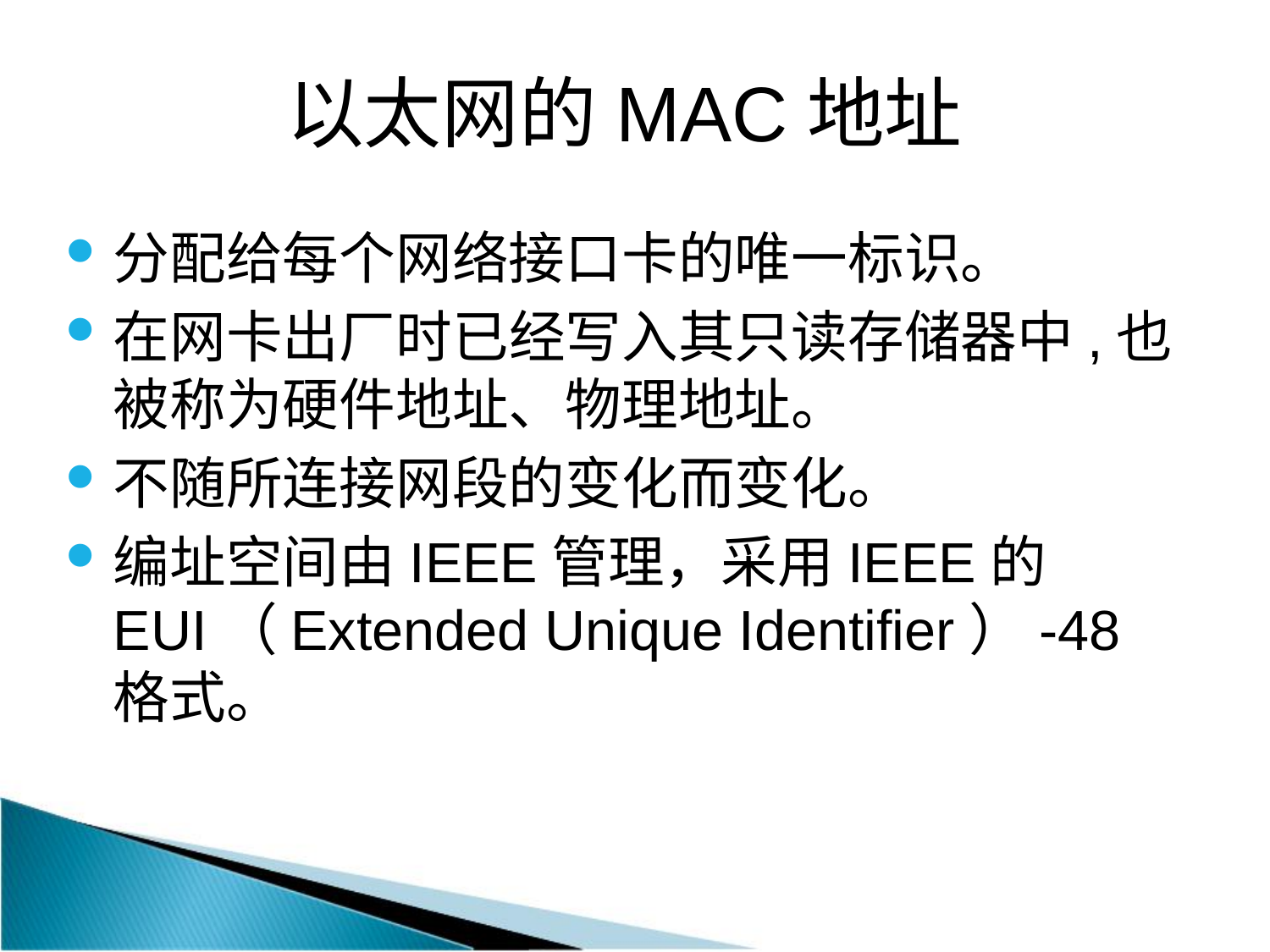

# 以太网的MAC地址
分配给每个网络接口卡的唯一标识。
在网卡出厂时已经写入其只读存储器中,也被称为硬件地址、物理地址。
不随所连接网段的变化而变化。
编址空间由IEEE管理，采用IEEE的EUI（Extended Unique Identifier）-48格式。